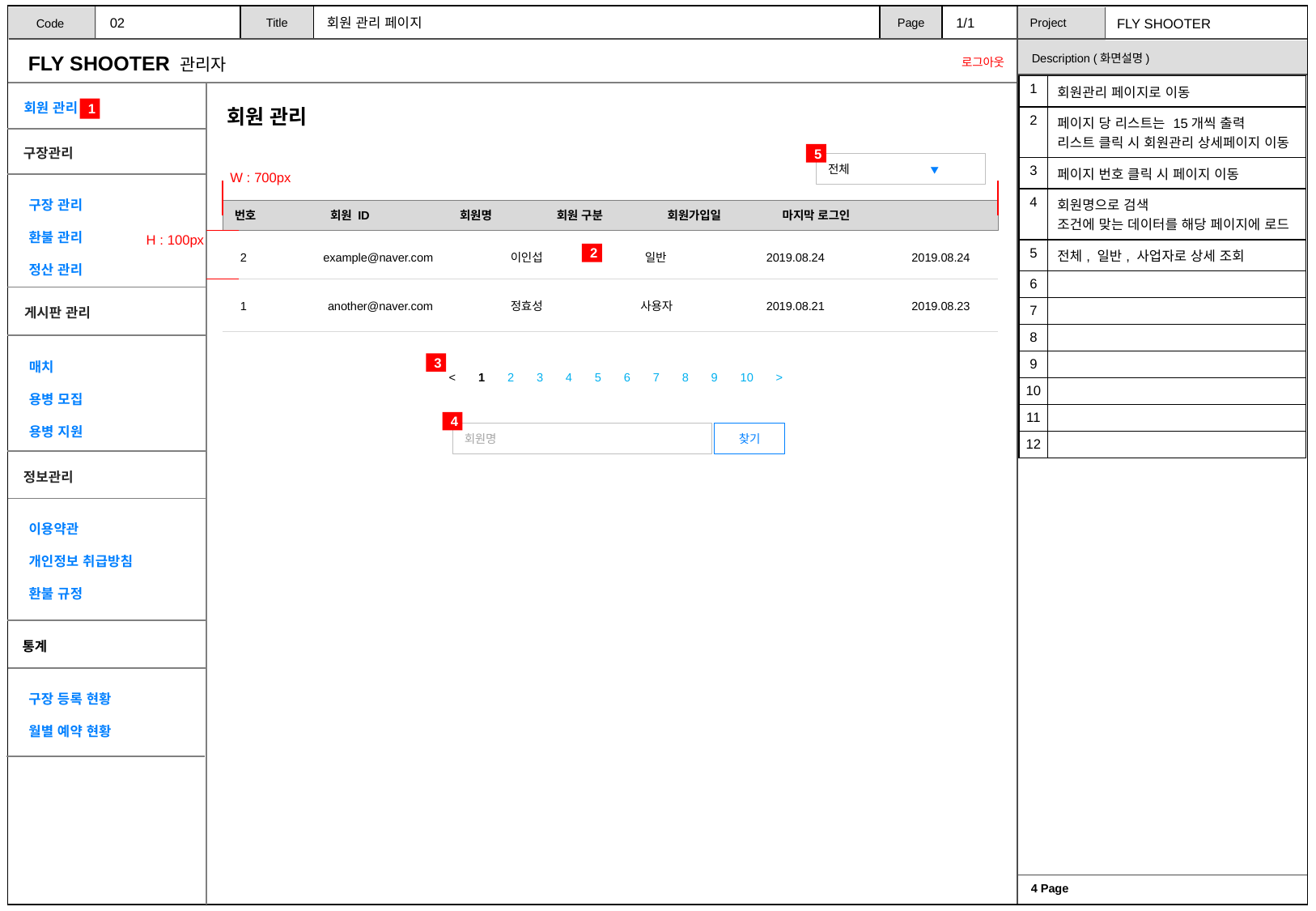

02
회원 관리 페이지
1/1
| 1 | 회원관리 페이지로 이동 |
| --- | --- |
| 2 | 페이지 당 리스트는 15개씩 출력 리스트 클릭 시 회원관리 상세페이지 이동 |
| 3 | 페이지 번호 클릭 시 페이지 이동 |
| 4 | 회원명으로 검색 조건에 맞는 데이터를 해당 페이지에 로드 |
| 5 | 전체, 일반, 사업자로 상세 조회 |
| 6 |  |
| 7 |  |
| 8 |  |
| 9 |  |
| 10 |  |
| 11 |  |
| 12 |  |
회원 관리
1
5
전체                         ▼
W : 700px
번호                       회원 ID                           회원명                    회원 구분                    회원가입일                   마지막 로그인
H : 100px
2
2
example@naver.com
이인섭
일반
2019.08.24
2019.08.24
1
another@naver.com
정효성
사용자
2019.08.21
2019.08.23
3
<       1       2       3       4       5       6       7       8       9       10       >
4
회원명
찾기